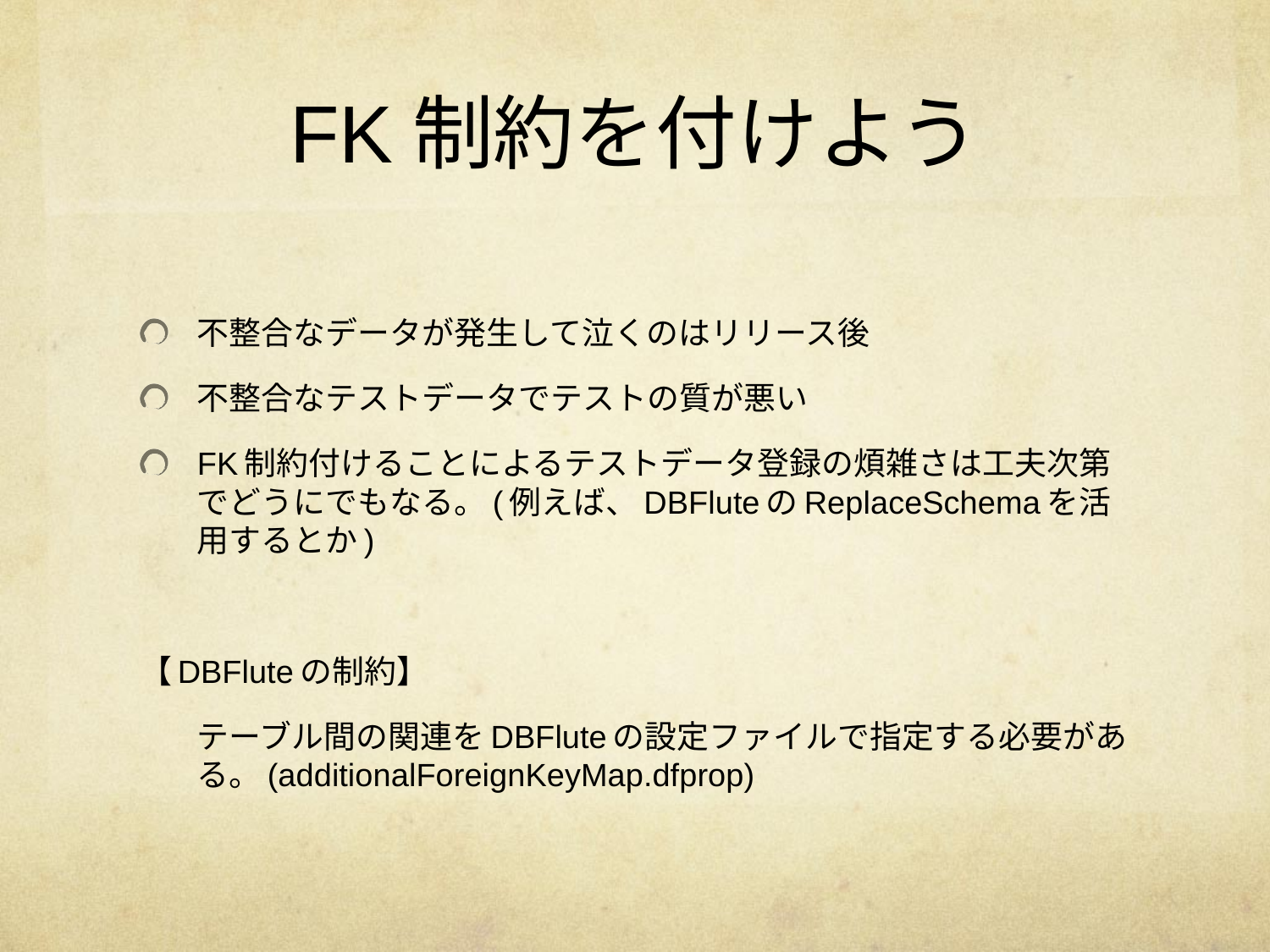

# FK制約を付けよう

不整合なデータが発生して泣くのはリリース後
不整合なテストデータでテストの質が悪い
FK制約付けることによるテストデータ登録の煩雑さは工夫次第でどうにでもなる。(例えば、DBFluteのReplaceSchemaを活用するとか)

【DBFluteの制約】
	テーブル間の関連をDBFluteの設定ファイルで指定する必要がある。(additionalForeignKeyMap.dfprop)